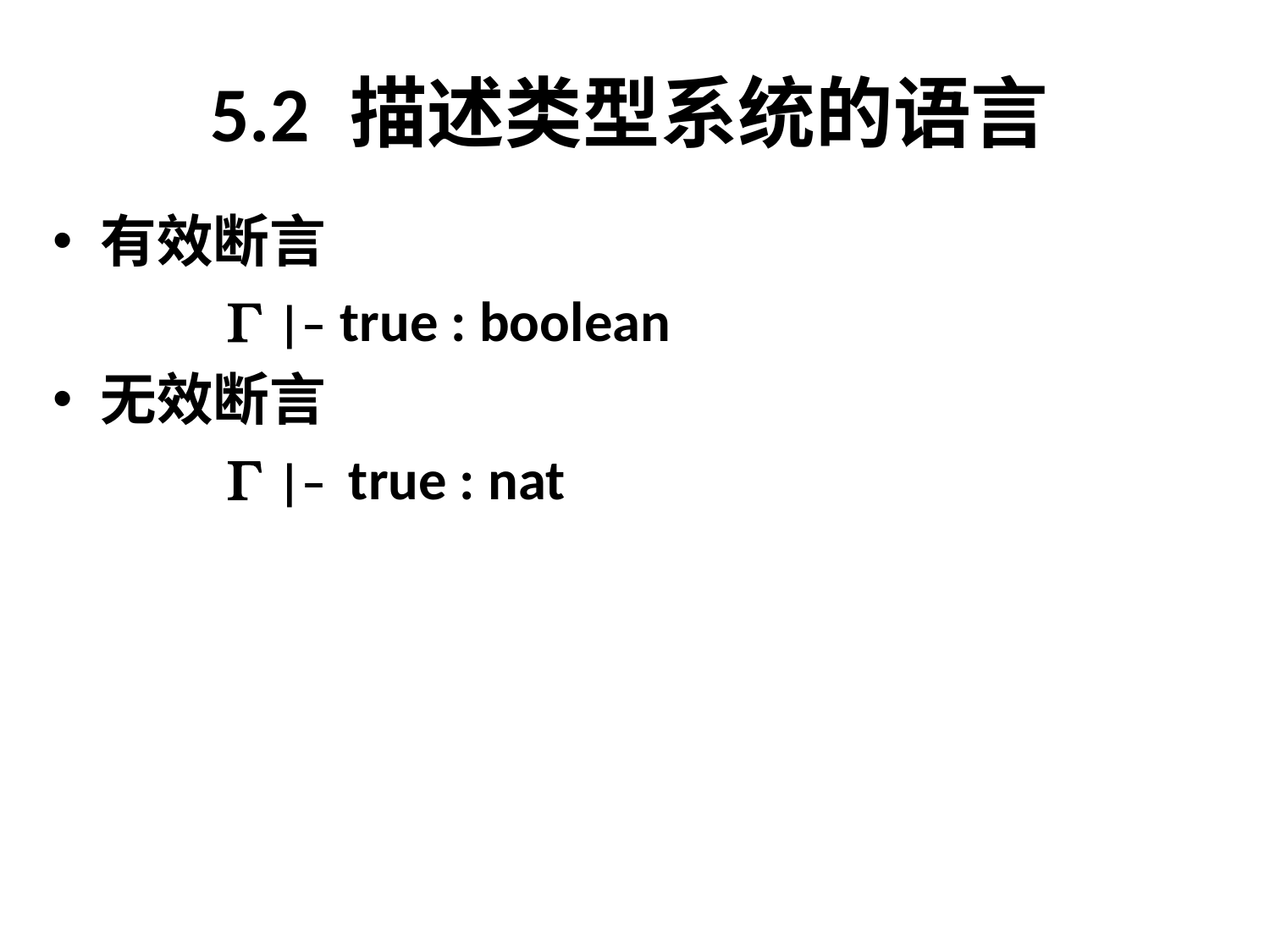

# 5.2 描述类型系统的语言
有效断言
		Γ |– true : boolean
无效断言
		Γ |–  true : nat